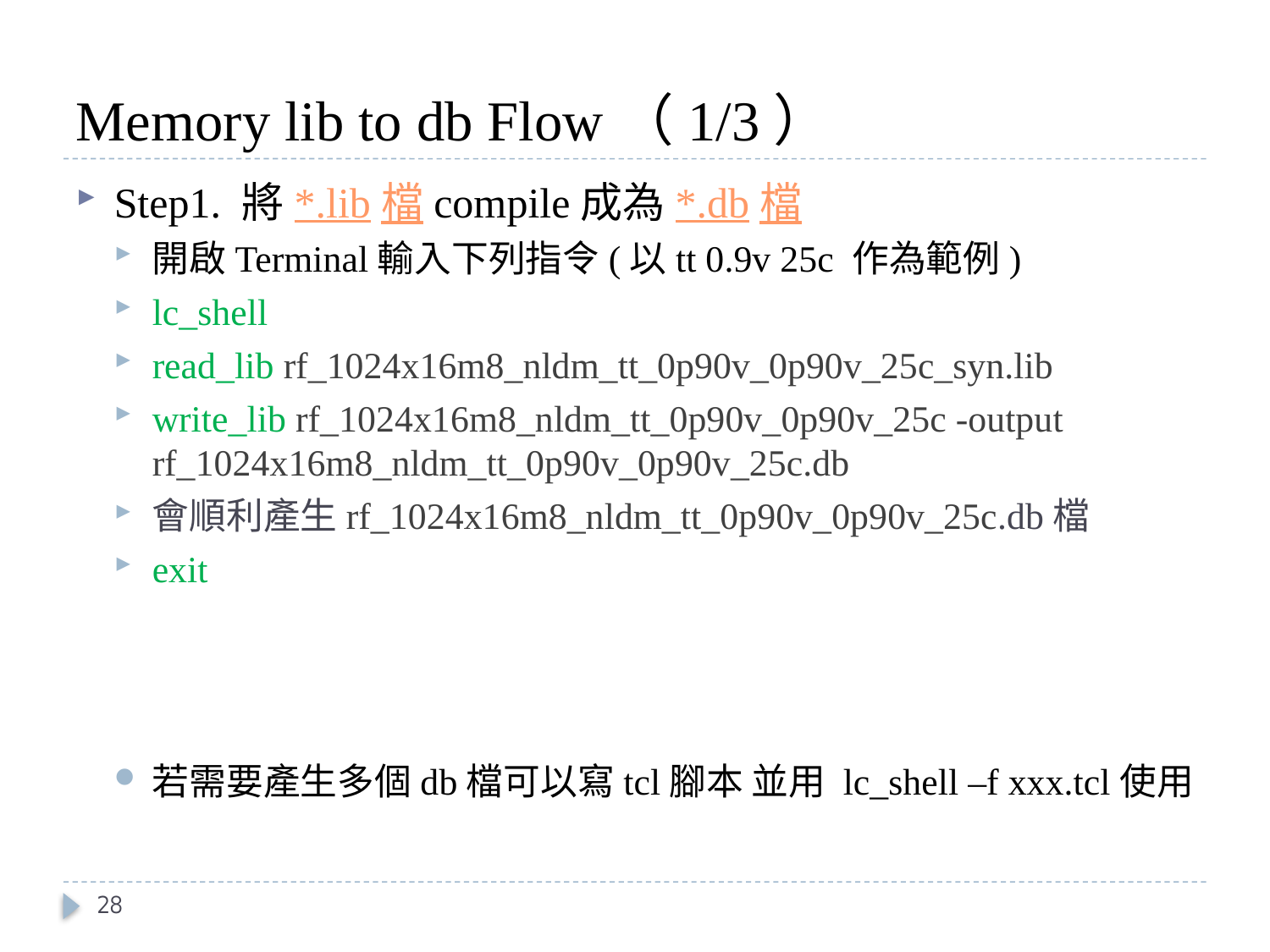

# Memory lib to db Flow（1/3）
Step1. 將*.lib檔compile成為*.db檔
開啟Terminal輸入下列指令(以tt 0.9v 25c 作為範例)
lc_shell
read_lib rf_1024x16m8_nldm_tt_0p90v_0p90v_25c_syn.lib
write_lib rf_1024x16m8_nldm_tt_0p90v_0p90v_25c -output rf_1024x16m8_nldm_tt_0p90v_0p90v_25c.db
會順利產生rf_1024x16m8_nldm_tt_0p90v_0p90v_25c.db檔
exit

若需要產生多個db檔可以寫tcl腳本 並用 lc_shell –f xxx.tcl使用

28